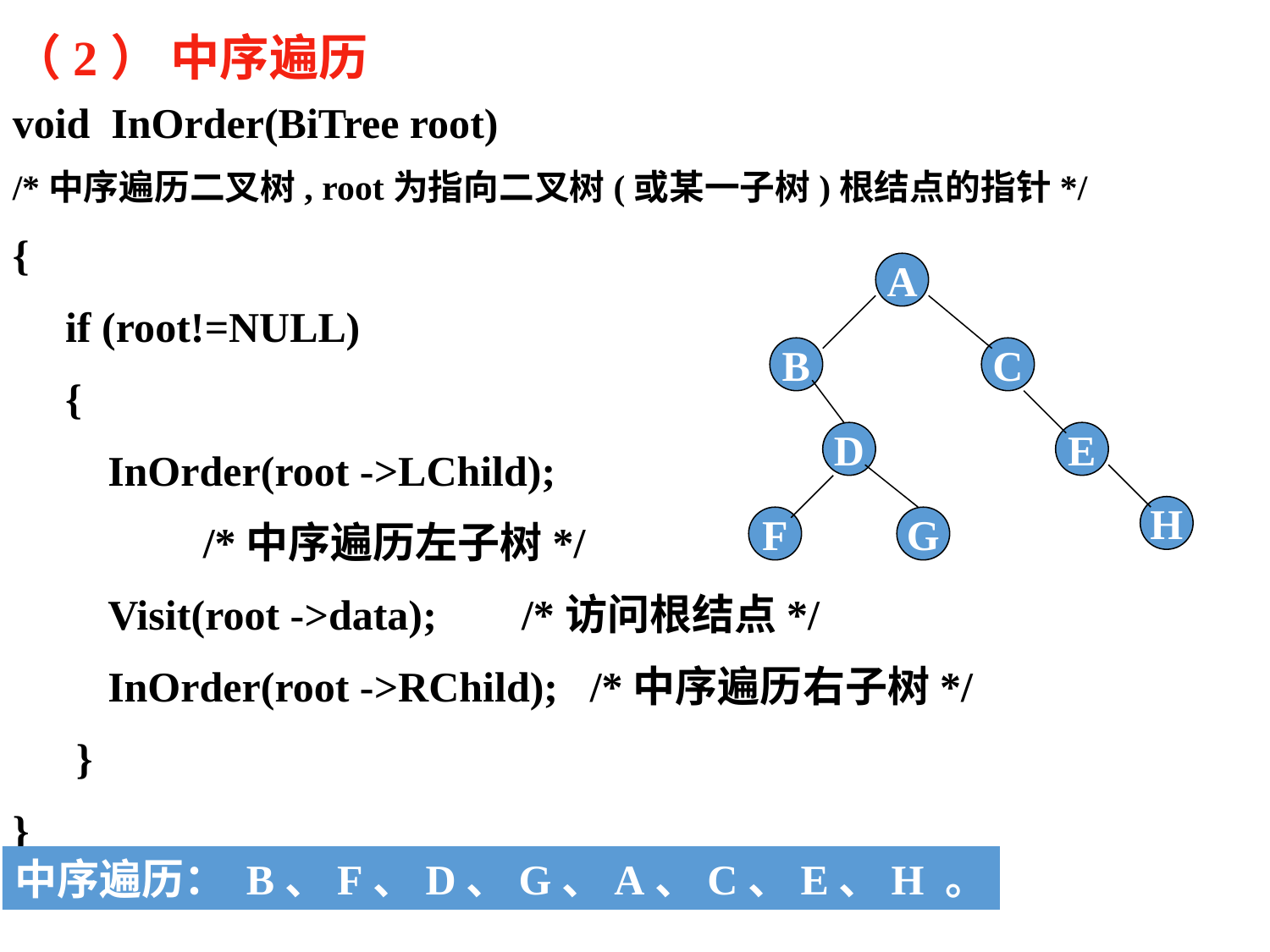

（2） 中序遍历
void  InOrder(BiTree root)
/*中序遍历二叉树, root为指向二叉树(或某一子树)根结点的指针*/
{
     if (root!=NULL)
     {
         InOrder(root ->LChild);
                  /*中序遍历左子树*/
         Visit(root ->data);        /*访问根结点*/
         InOrder(root ->RChild);   /*中序遍历右子树*/
      }
}
A

B
C

D
E

H
F
G
中序遍历： B、F、D、G、A、C、E、H 。